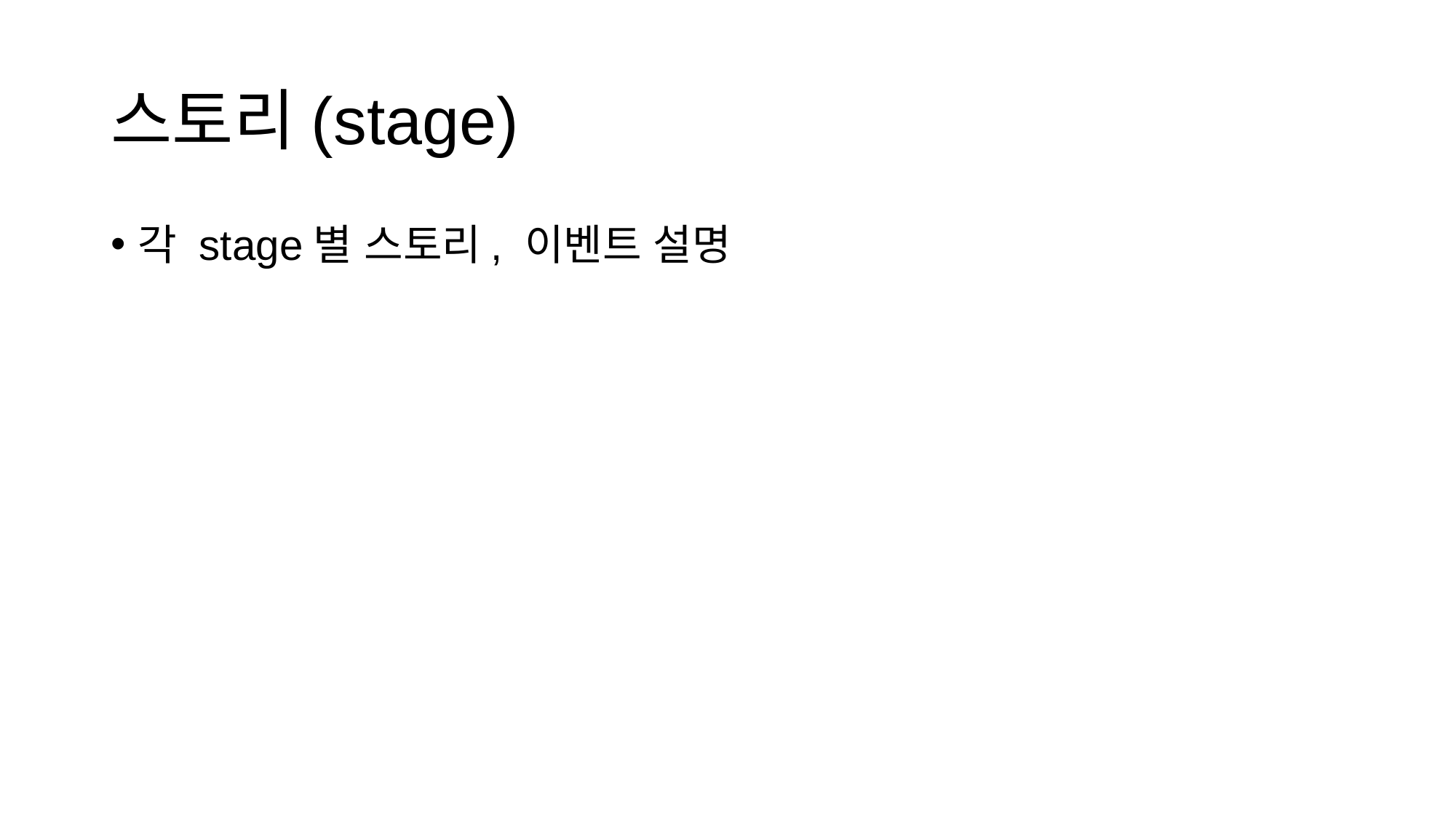

# 스토리(stage)
각 stage별 스토리, 이벤트 설명